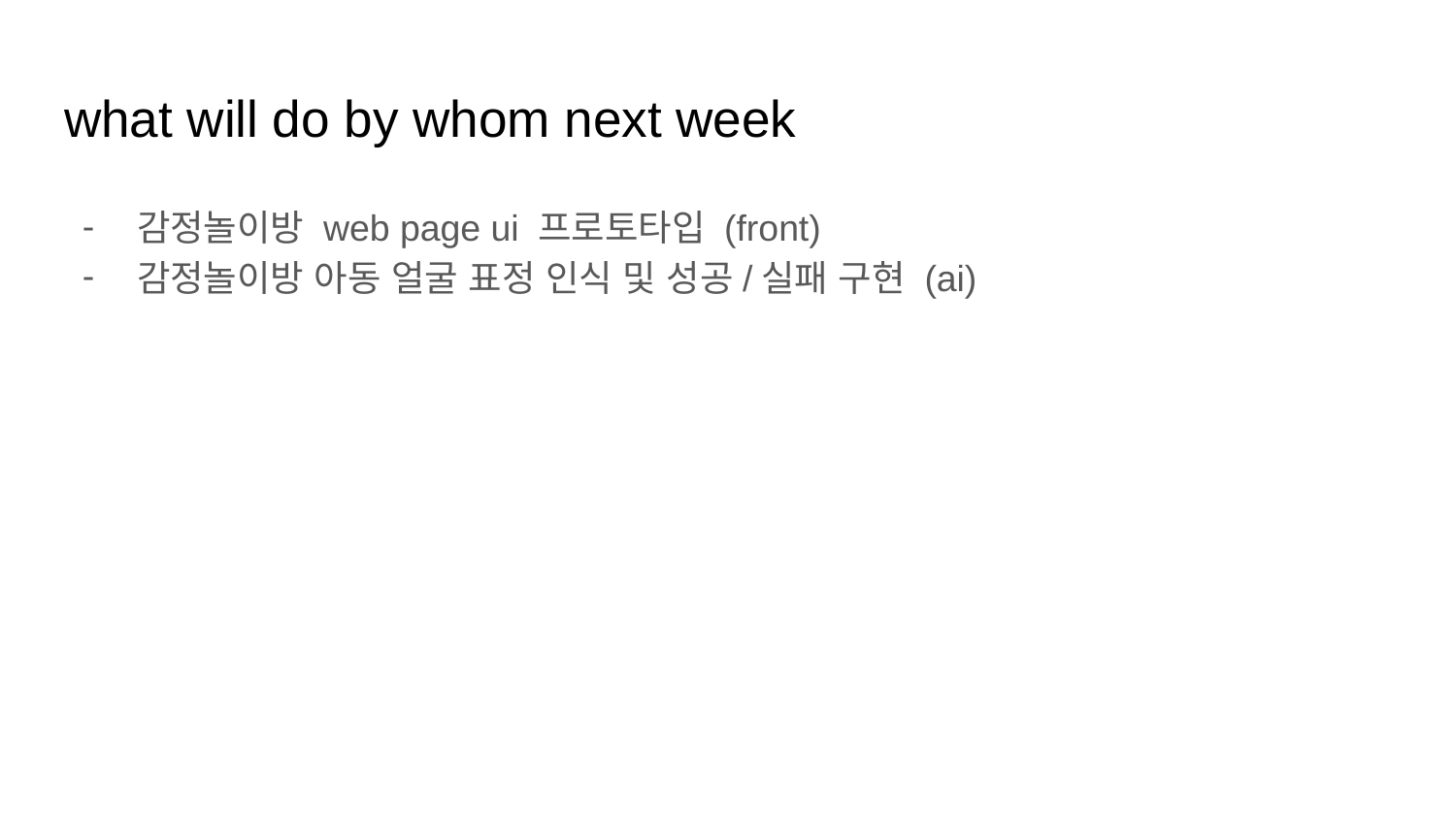

# what will do by whom next week
감정놀이방 web page ui 프로토타입 (front)
감정놀이방 아동 얼굴 표정 인식 및 성공/실패 구현 (ai)